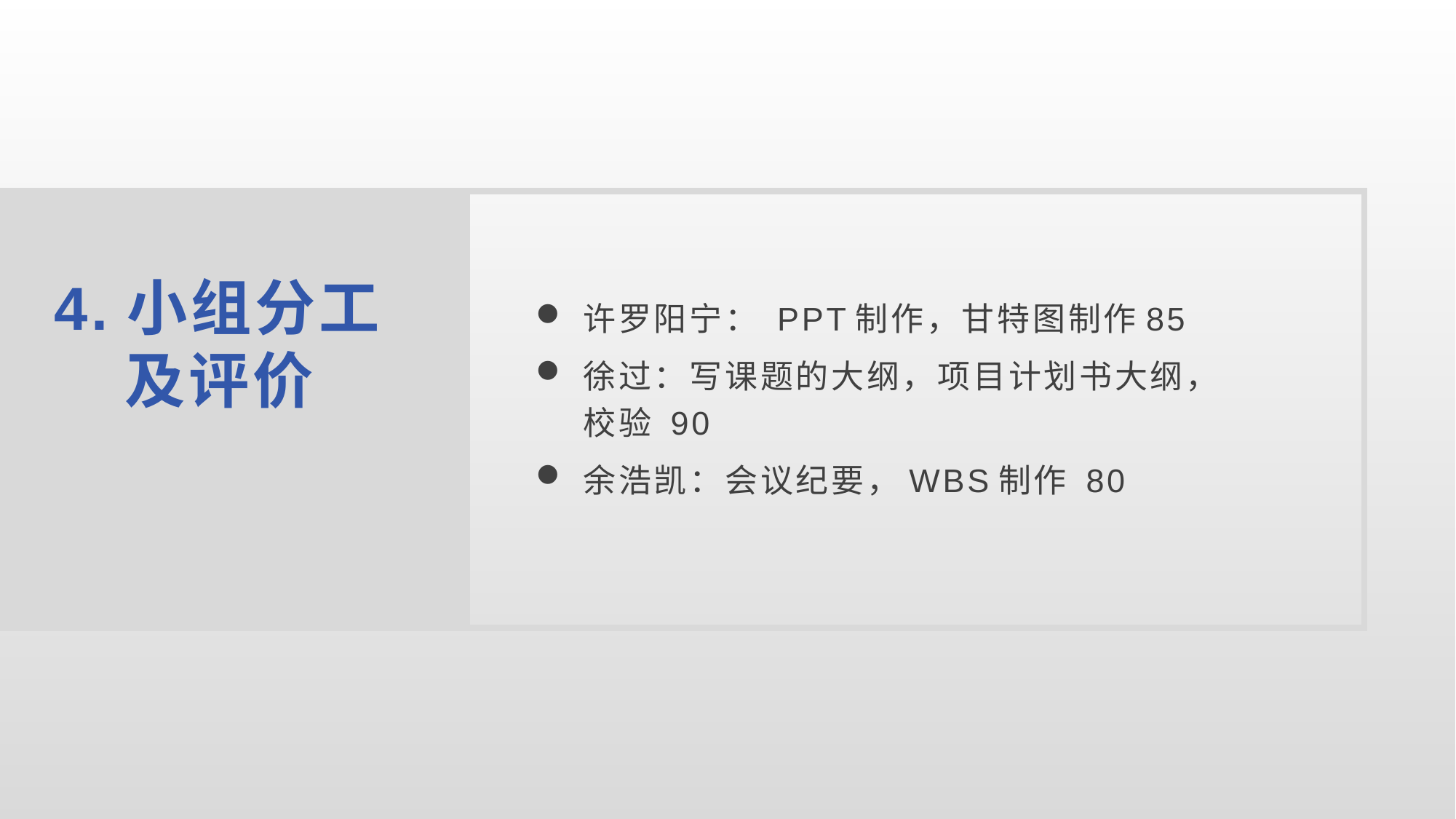

4.小组分工及评价
许罗阳宁： PPT制作，甘特图制作85
徐过：写课题的大纲，项目计划书大纲，校验 90
余浩凯：会议纪要，WBS制作 80